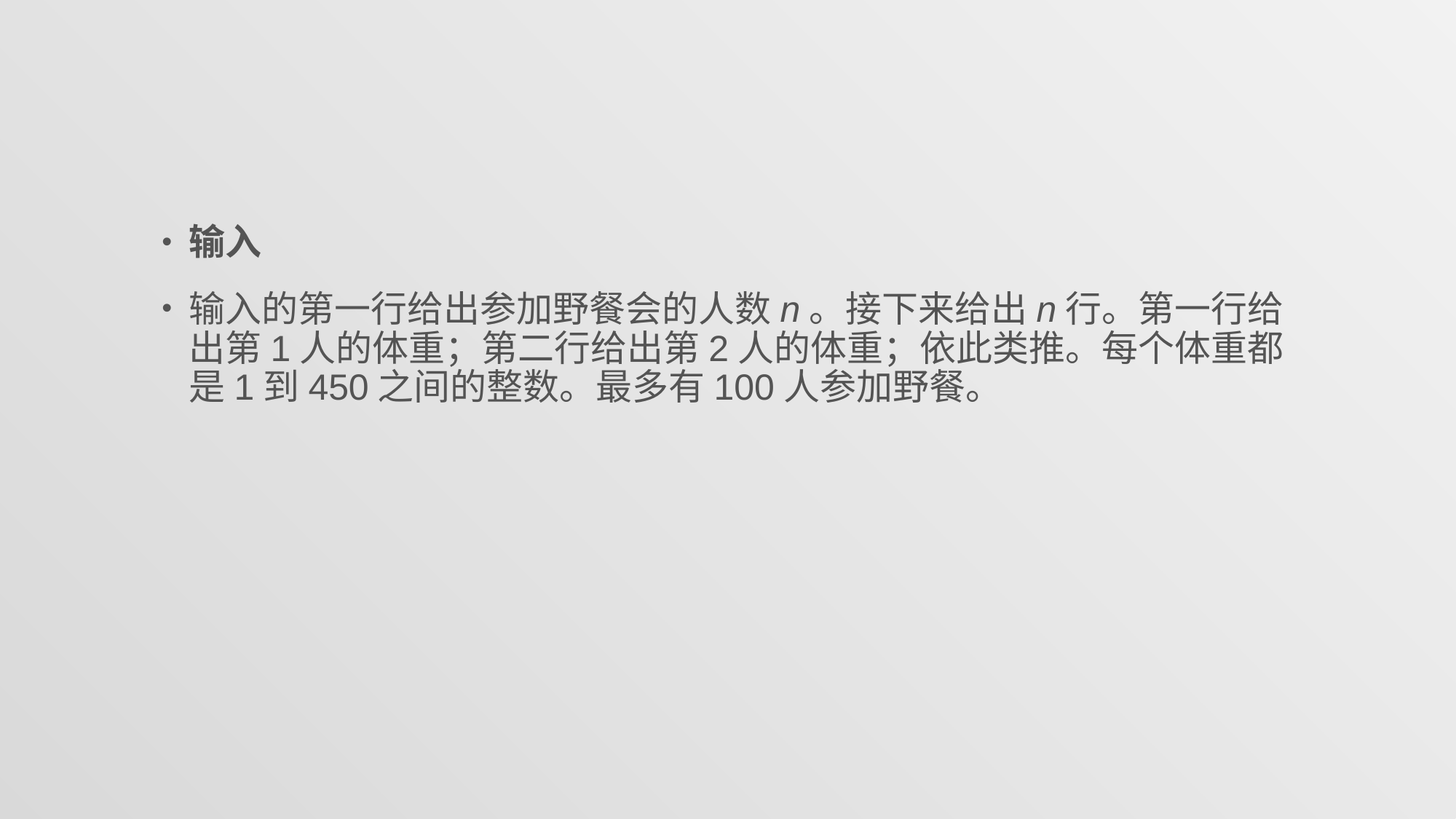

#
输入
输入的第一行给出参加野餐会的人数n。接下来给出n行。第一行给出第1人的体重；第二行给出第2人的体重；依此类推。每个体重都是1到450之间的整数。最多有100人参加野餐。